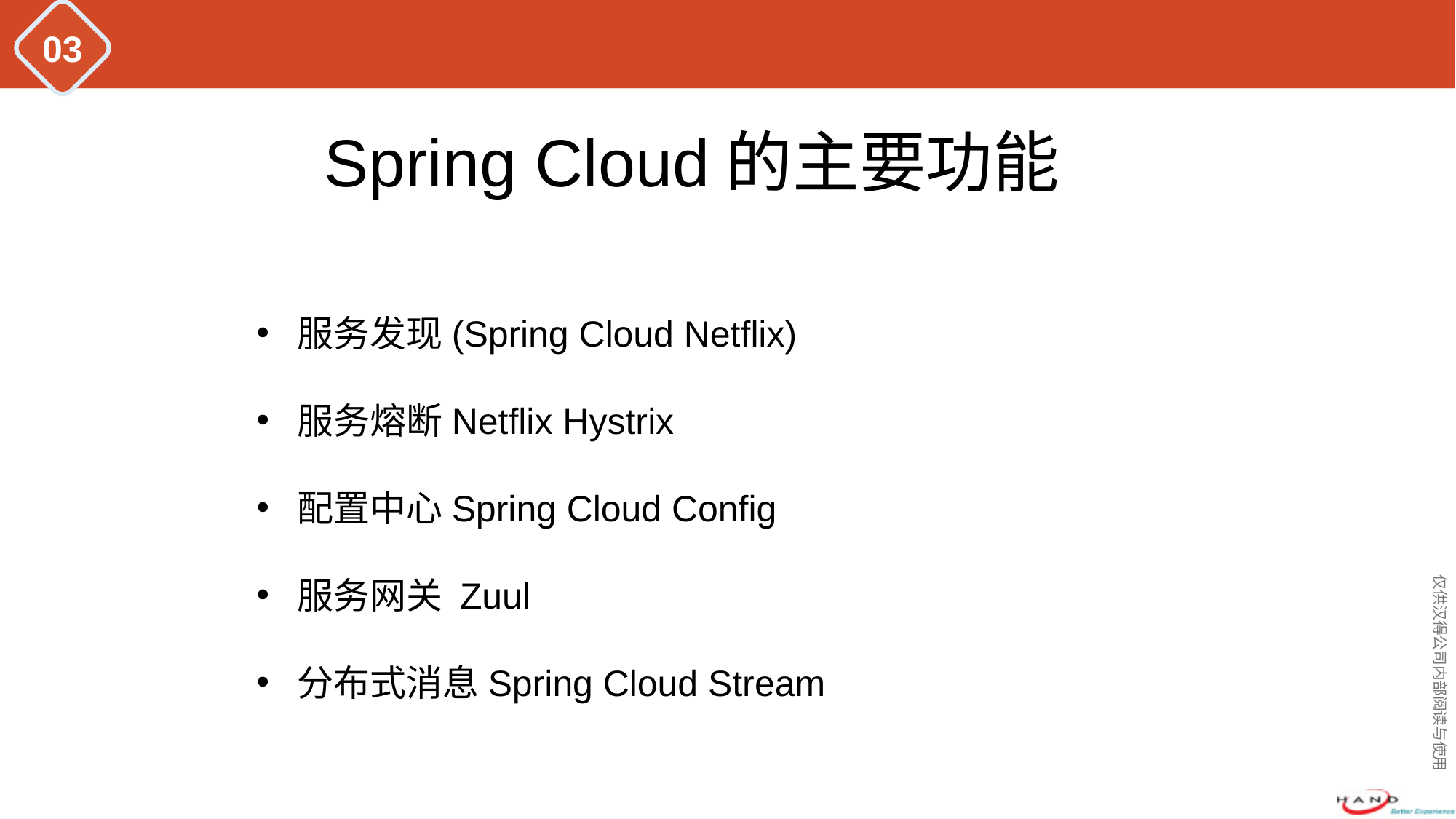

#

03
Spring Cloud的主要功能
服务发现(Spring Cloud Netflix)
服务熔断Netflix Hystrix
配置中心Spring Cloud Config
服务网关 Zuul
分布式消息Spring Cloud Stream